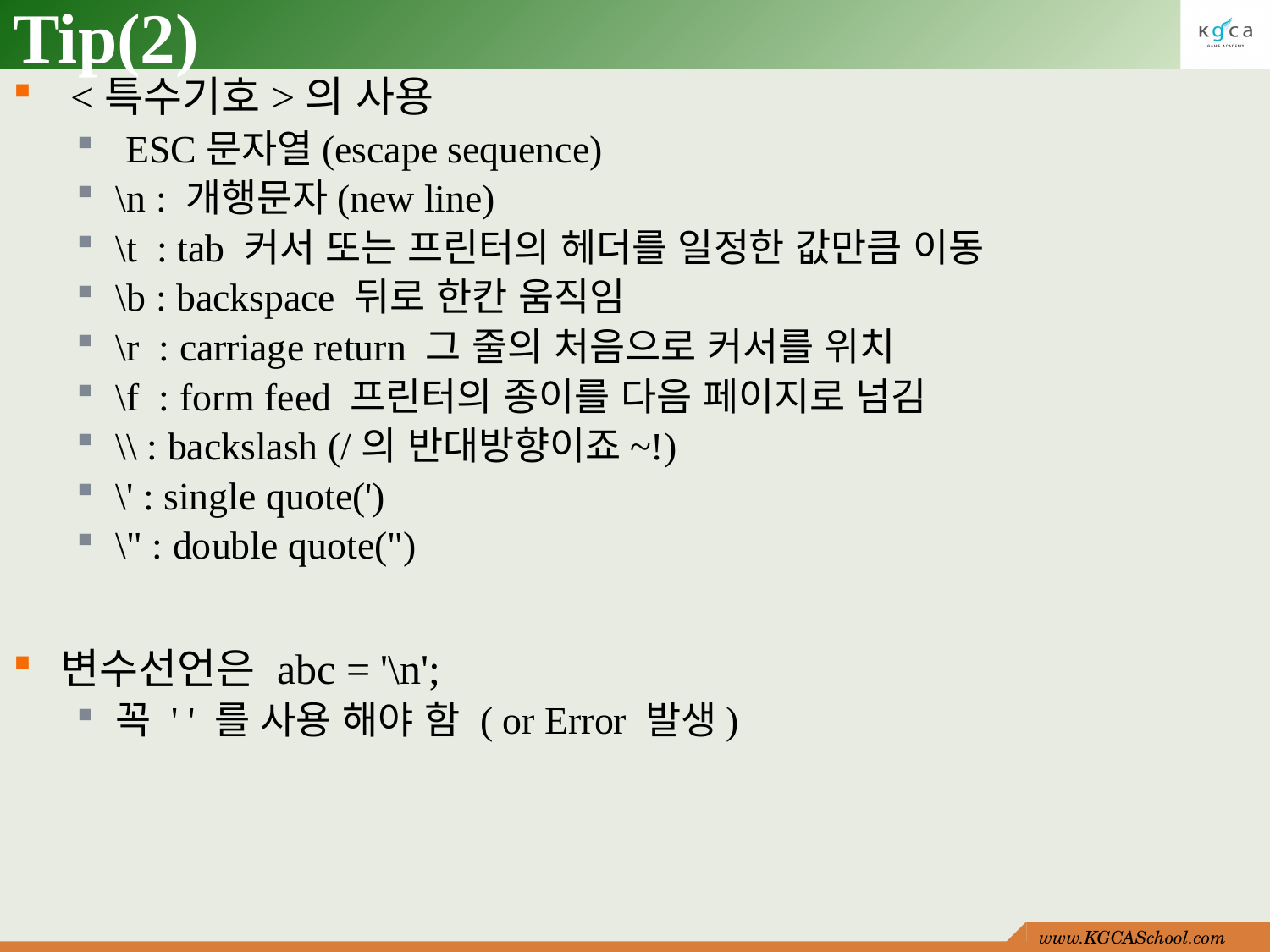

# Tip(2)
 <특수기호>의 사용
 ESC문자열(escape sequence)
\n : 개행문자(new line)
\t  : tab 커서 또는 프린터의 헤더를 일정한 값만큼 이동
\b : backspace 뒤로 한칸 움직임
\r  : carriage return 그 줄의 처음으로 커서를 위치
\f  : form feed 프린터의 종이를 다음 페이지로 넘김
\\ : backslash (/의 반대방향이죠~!)
\' : single quote(')
\" : double quote(")

변수선언은 abc = '\n';
꼭 ' ' 를 사용 해야 함 ( or Error 발생)